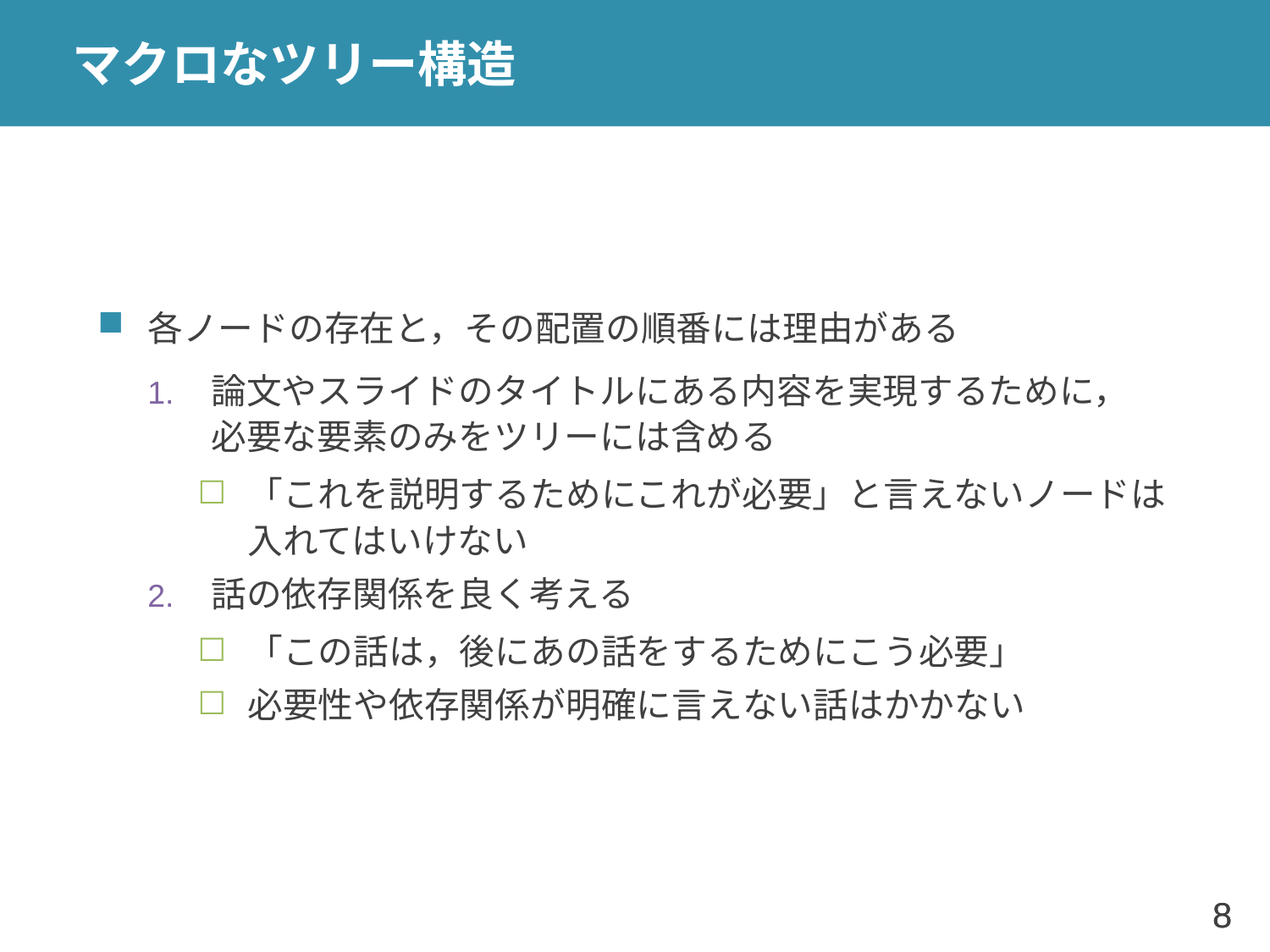

# マクロなツリー構造
各ノードの存在と，その配置の順番には理由がある
論文やスライドのタイトルにある内容を実現するために，
必要な要素のみをツリーには含める
「これを説明するためにこれが必要」と言えないノードは
入れてはいけない
話の依存関係を良く考える
「この話は，後にあの話をするためにこう必要」
必要性や依存関係が明確に言えない話はかかない